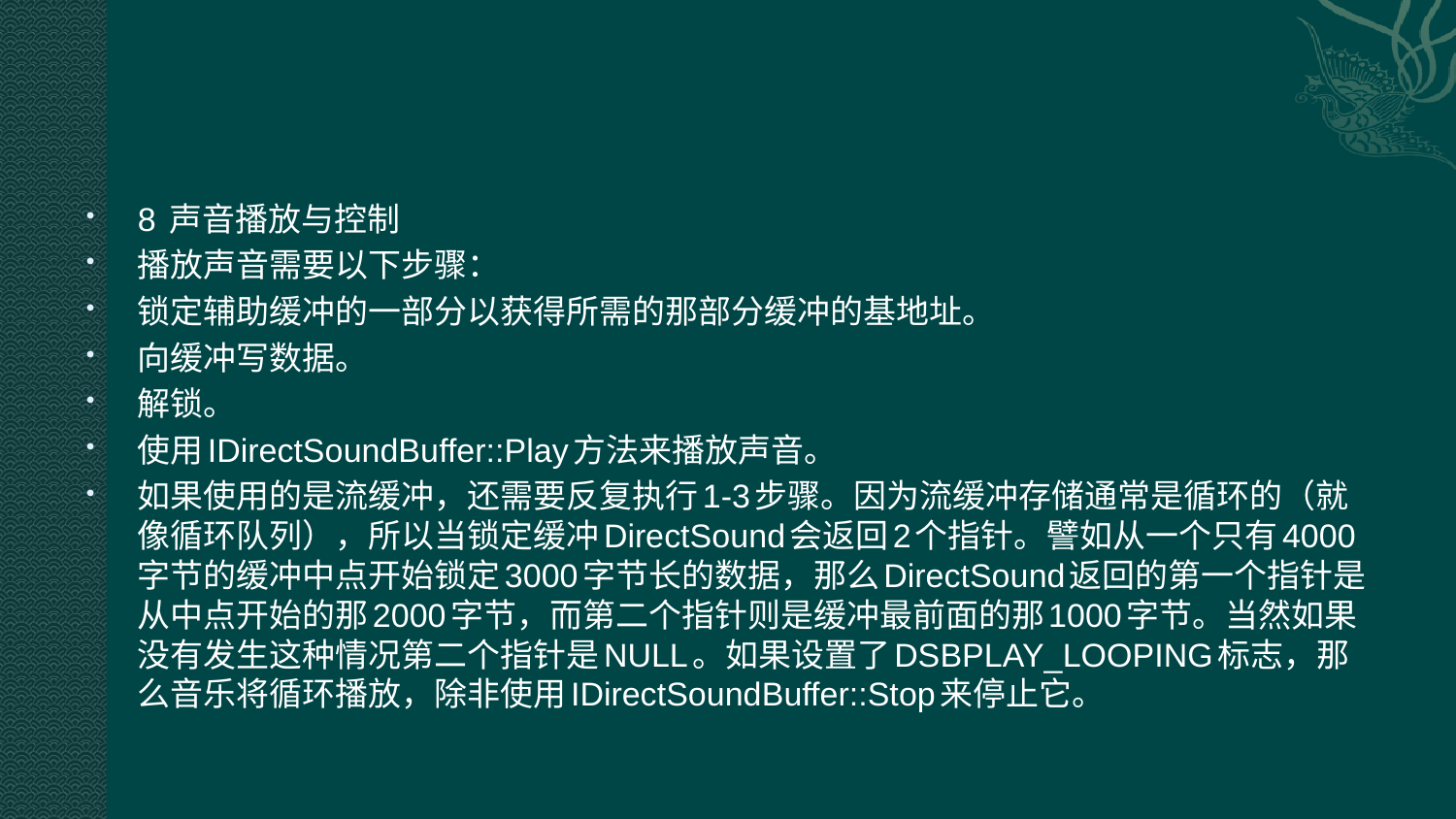

#
8 声音播放与控制
播放声音需要以下步骤：
锁定辅助缓冲的一部分以获得所需的那部分缓冲的基地址。
向缓冲写数据。
解锁。
使用IDirectSoundBuffer::Play方法来播放声音。
如果使用的是流缓冲，还需要反复执行1-3步骤。因为流缓冲存储通常是循环的（就像循环队列），所以当锁定缓冲DirectSound会返回2个指针。譬如从一个只有4000字节的缓冲中点开始锁定3000字节长的数据，那么DirectSound返回的第一个指针是从中点开始的那2000字节，而第二个指针则是缓冲最前面的那1000字节。当然如果没有发生这种情况第二个指针是NULL。如果设置了DSBPLAY_LOOPING标志，那么音乐将循环播放，除非使用IDirectSoundBuffer::Stop来停止它。